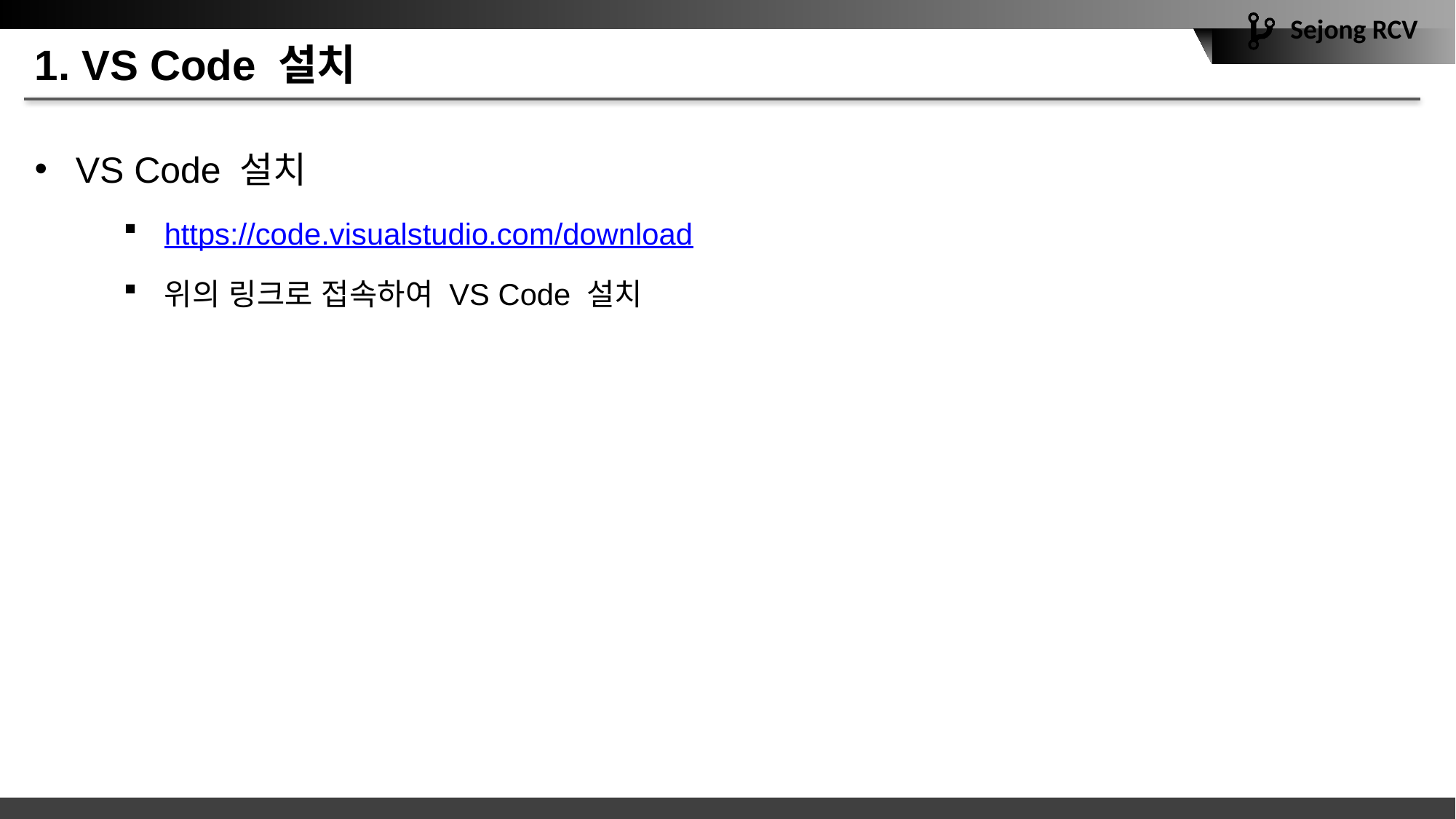

# 1. VS Code 설치
VS Code 설치
https://code.visualstudio.com/download
위의 링크로 접속하여 VS Code 설치